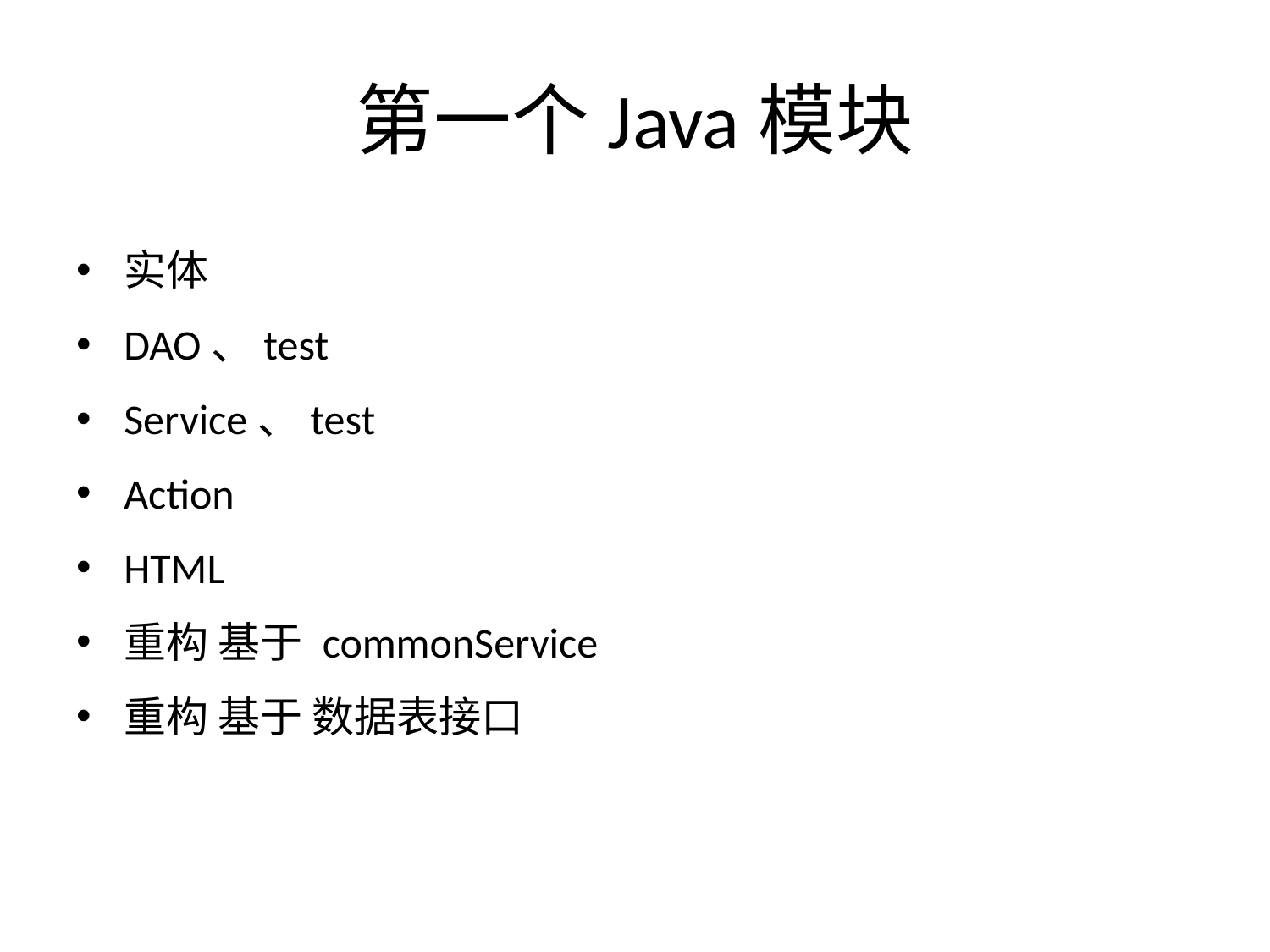

# 第一个Java模块
实体
DAO、test
Service、test
Action
HTML
重构 基于 commonService
重构 基于 数据表接口